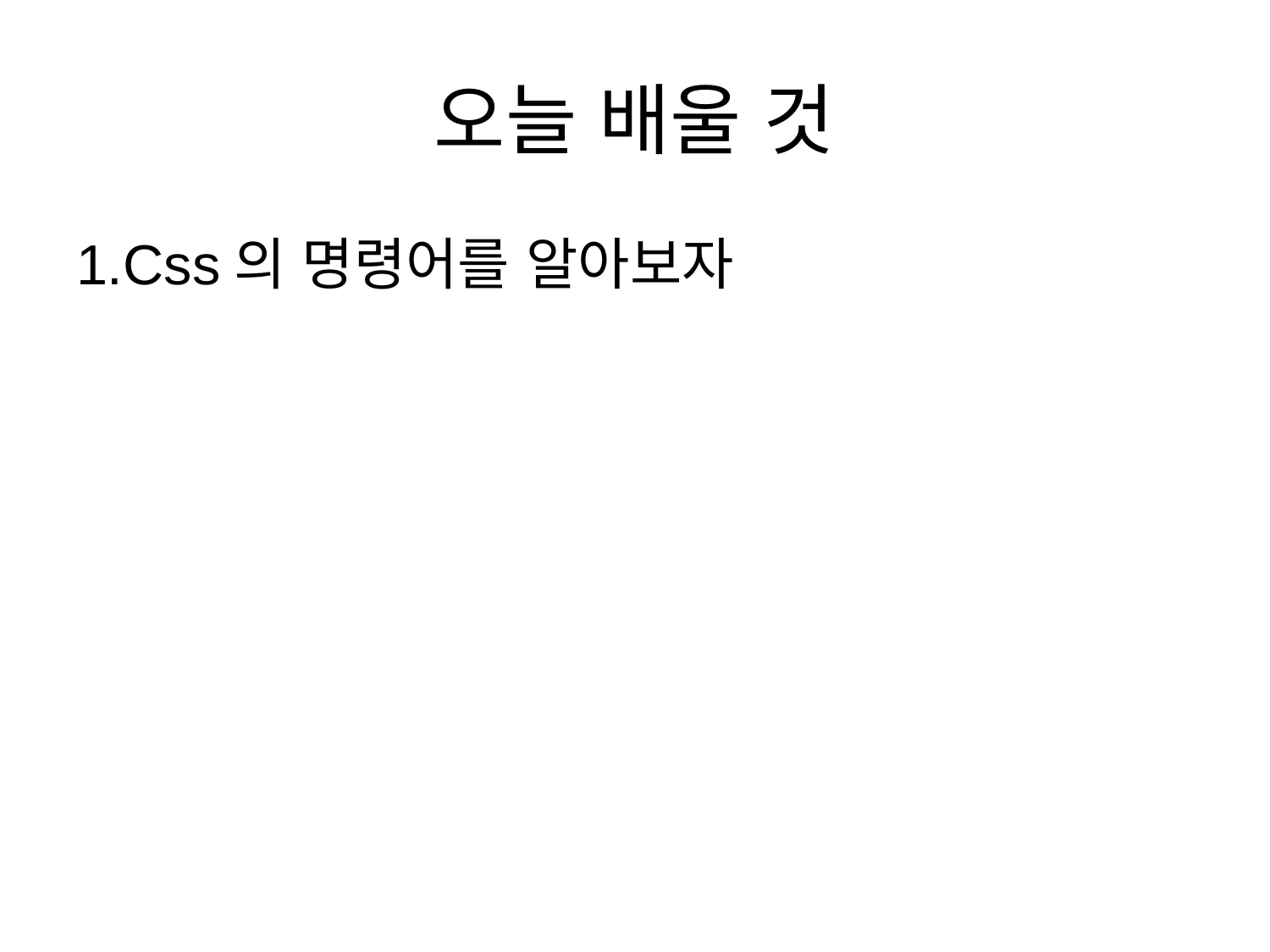

# 오늘 배울 것
1.Css의 명령어를 알아보자